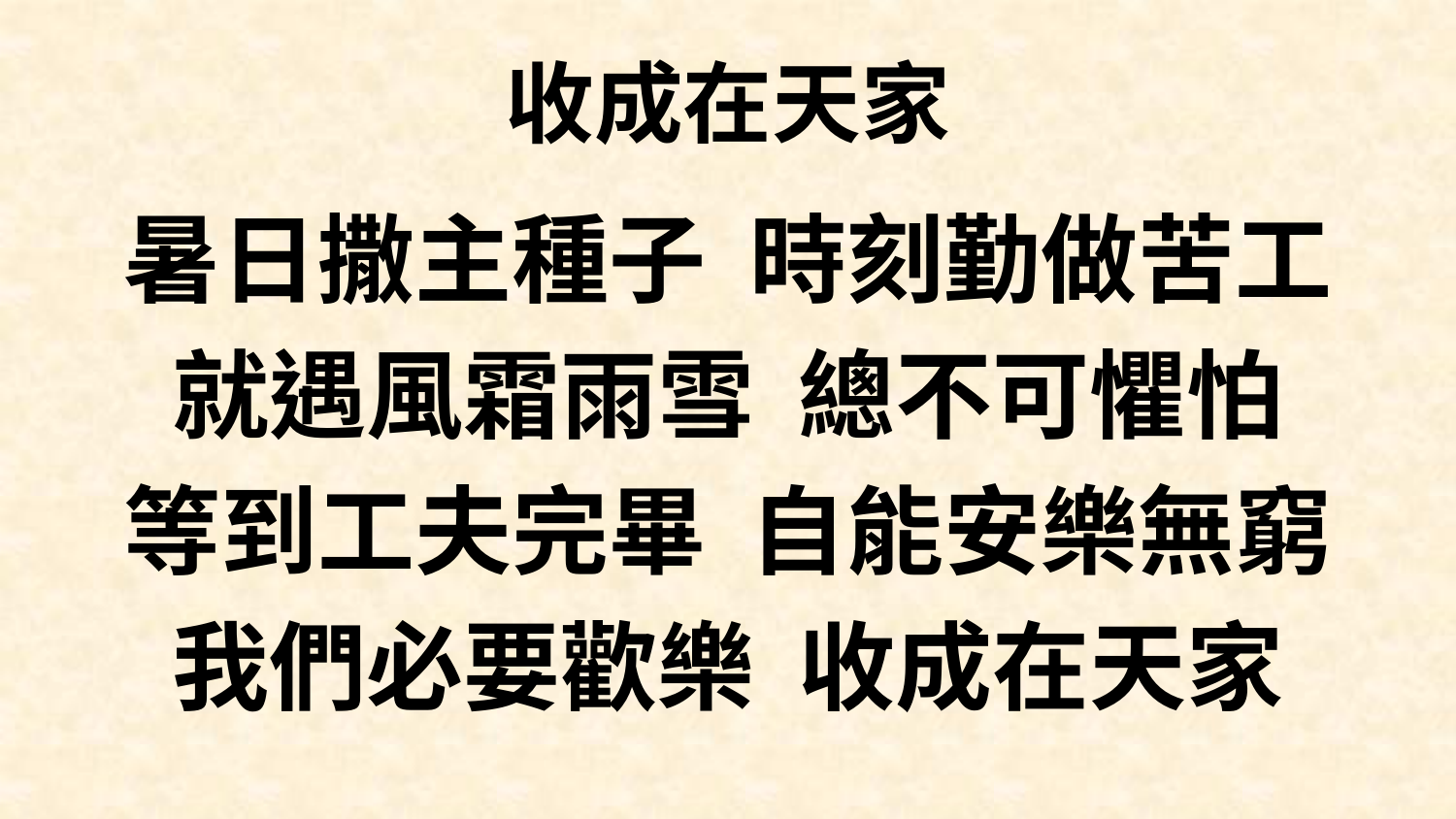

# 收成在天家
暑日撒主種子  時刻勤做苦工
就遇風霜雨雪  總不可懼怕
等到工夫完畢  自能安樂無窮
我們必要歡樂  收成在天家